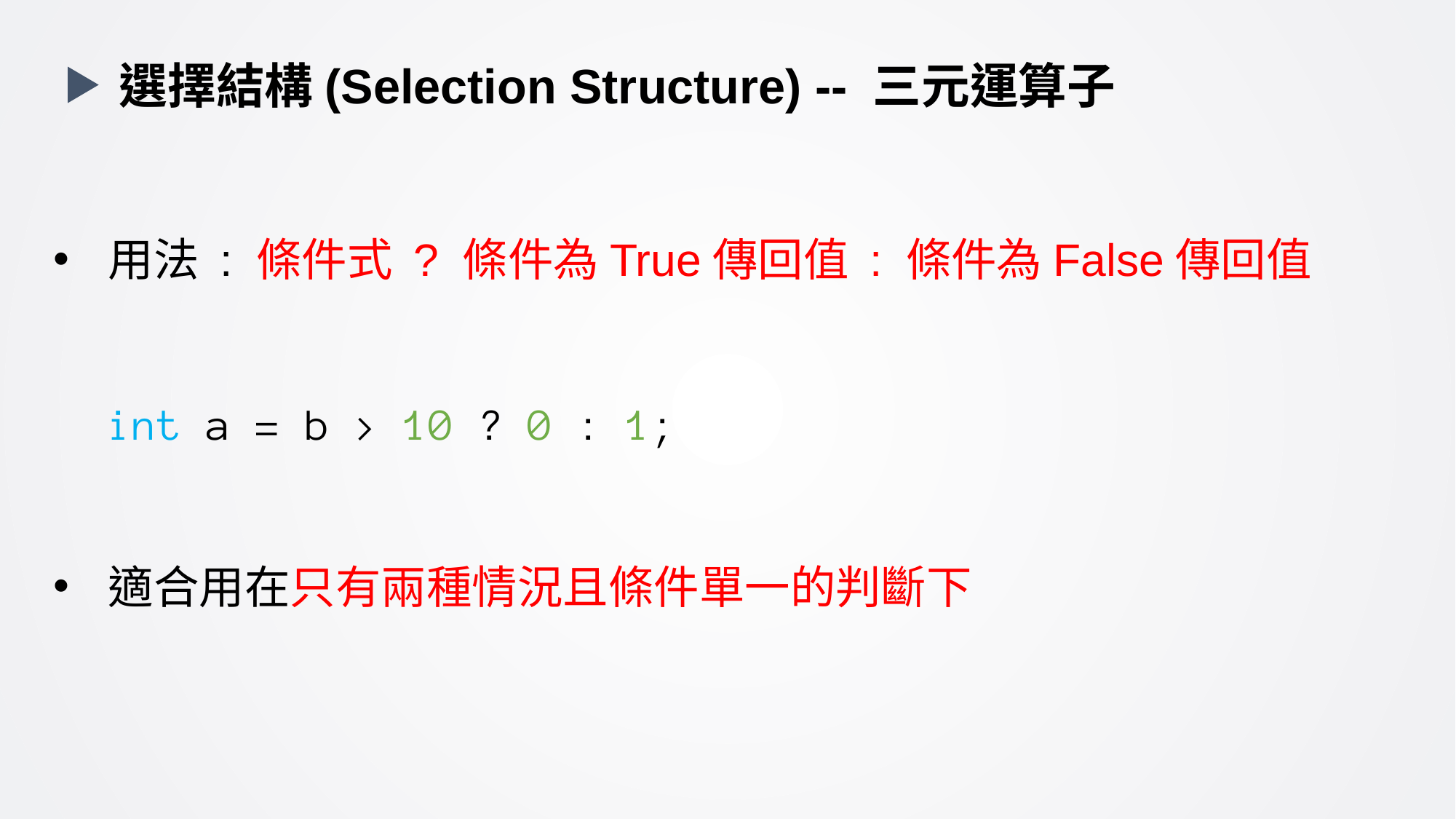

選擇結構(Selection Structure) -- 三元運算子

用法 : 條件式 ? 條件為True傳回值 : 條件為False傳回值

int a = b > 10 ? 0 : 1;

適合用在只有兩種情況且條件單一的判斷下